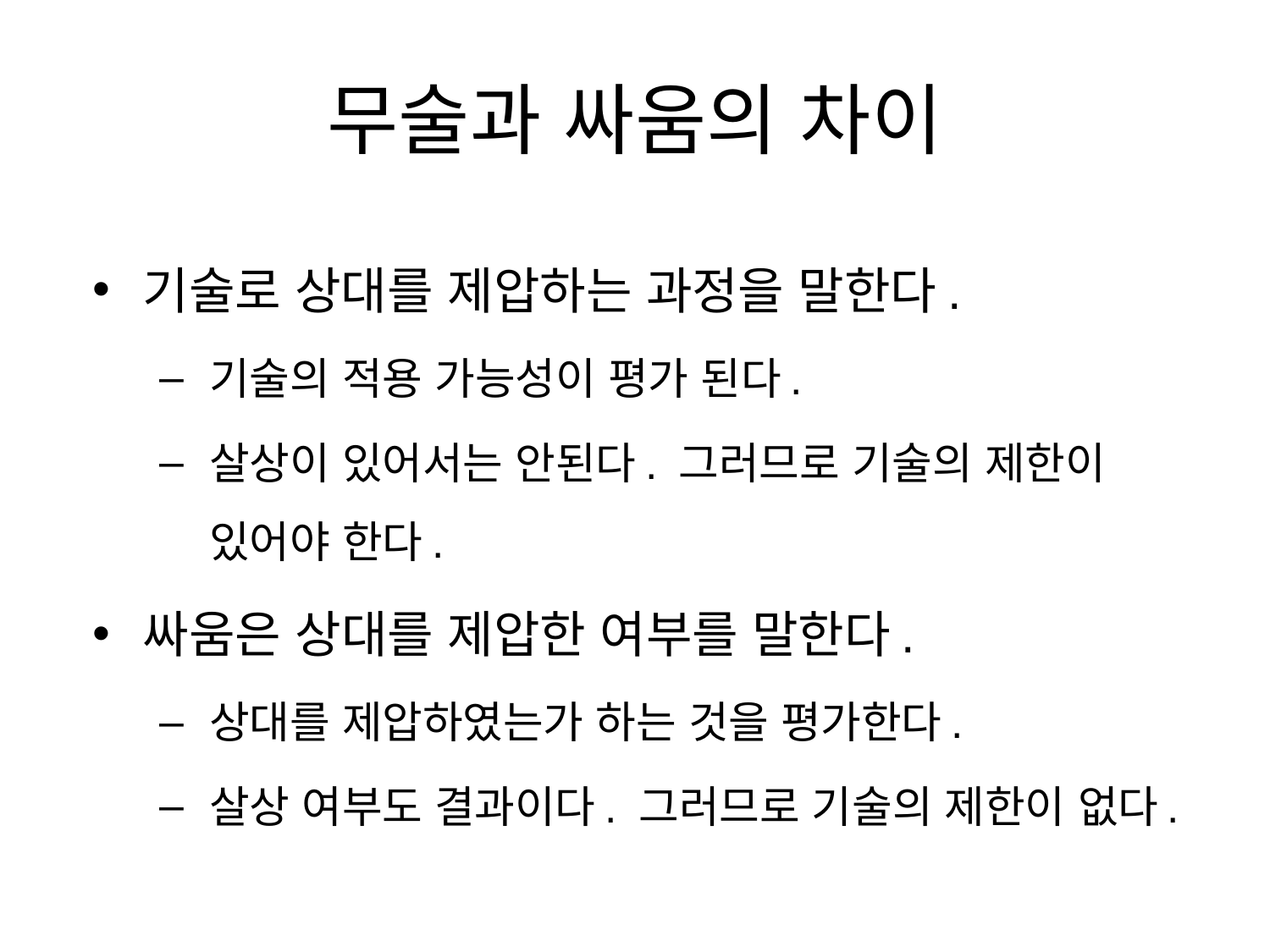

# 무술과 싸움의 차이
기술로 상대를 제압하는 과정을 말한다.
기술의 적용 가능성이 평가 된다.
살상이 있어서는 안된다. 그러므로 기술의 제한이 있어야 한다.
싸움은 상대를 제압한 여부를 말한다.
상대를 제압하였는가 하는 것을 평가한다.
살상 여부도 결과이다. 그러므로 기술의 제한이 없다.